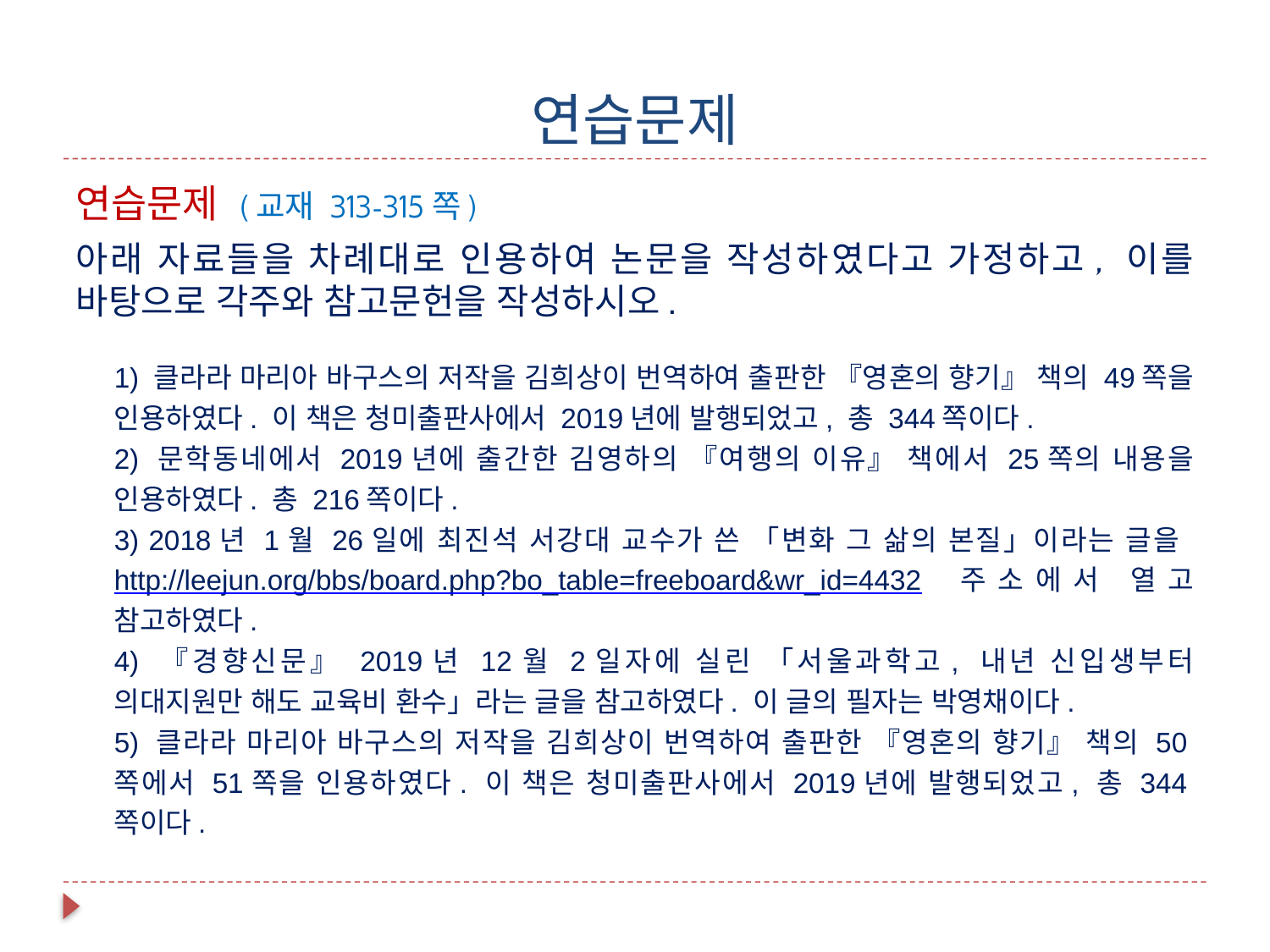

# 연습문제
연습문제 (교재 313-315쪽)
아래 자료들을 차례대로 인용하여 논문을 작성하였다고 가정하고, 이를 바탕으로 각주와 참고문헌을 작성하시오.

1) 클라라 마리아 바구스의 저작을 김희상이 번역하여 출판한 『영혼의 향기』 책의 49쪽을 인용하였다. 이 책은 청미출판사에서 2019년에 발행되었고, 총 344쪽이다.
2) 문학동네에서 2019년에 출간한 김영하의 『여행의 이유』 책에서 25쪽의 내용을 인용하였다. 총 216쪽이다.
3) 2018년 1월 26일에 최진석 서강대 교수가 쓴 「변화 그 삶의 본질」이라는 글을 http://leejun.org/bbs/board.php?bo_table=freeboard&wr_id=4432 주소에서 열고 참고하였다.
4) 『경향신문』 2019년 12월 2일자에 실린 「서울과학고, 내년 신입생부터 의대지원만 해도 교육비 환수」라는 글을 참고하였다. 이 글의 필자는 박영채이다.
5) 클라라 마리아 바구스의 저작을 김희상이 번역하여 출판한 『영혼의 향기』 책의 50쪽에서 51쪽을 인용하였다. 이 책은 청미출판사에서 2019년에 발행되었고, 총 344쪽이다.